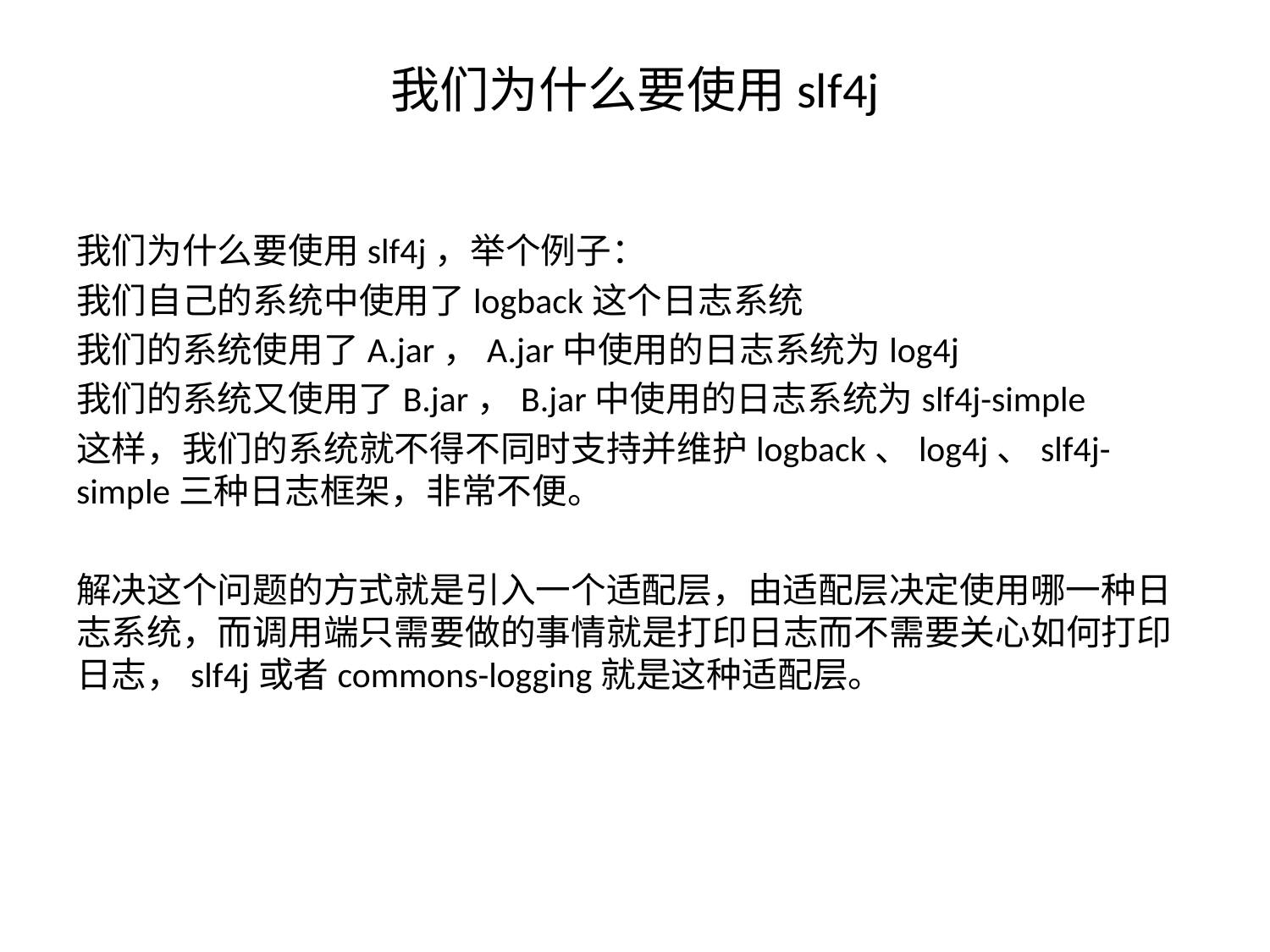

# 我们为什么要使用slf4j
我们为什么要使用slf4j，举个例子：
我们自己的系统中使用了logback这个日志系统
我们的系统使用了A.jar，A.jar中使用的日志系统为log4j
我们的系统又使用了B.jar，B.jar中使用的日志系统为slf4j-simple
这样，我们的系统就不得不同时支持并维护logback、log4j、slf4j-simple三种日志框架，非常不便。

解决这个问题的方式就是引入一个适配层，由适配层决定使用哪一种日志系统，而调用端只需要做的事情就是打印日志而不需要关心如何打印日志，slf4j或者commons-logging就是这种适配层。